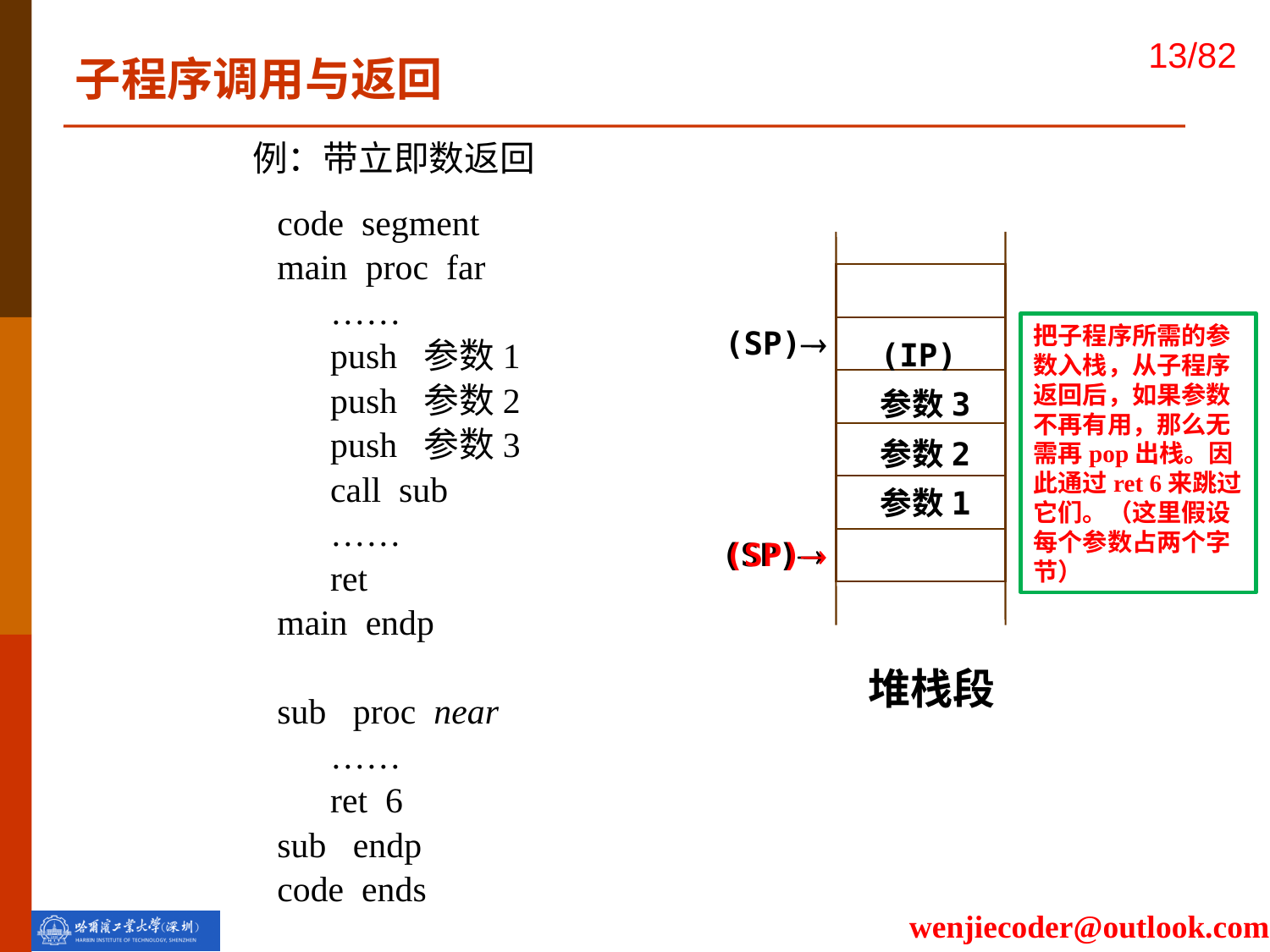

子程序调用与返回
例：带立即数返回
code  segment
main  proc  far
      ……
      push  参数1
      push  参数2
      push  参数3
      call  sub
      ……
      ret
main  endp

sub   proc  near
      ……
      ret  6
sub   endp
code  ends

把子程序所需的参数入栈，从子程序返回后，如果参数 不再有用，那么无需再pop出栈。因此通过ret 6来跳过它们。（这里假设每个参数占两个字节）

(SP)→
(IP)
参数3
参数2
参数1

(SP)→
(SP)→

 堆栈段